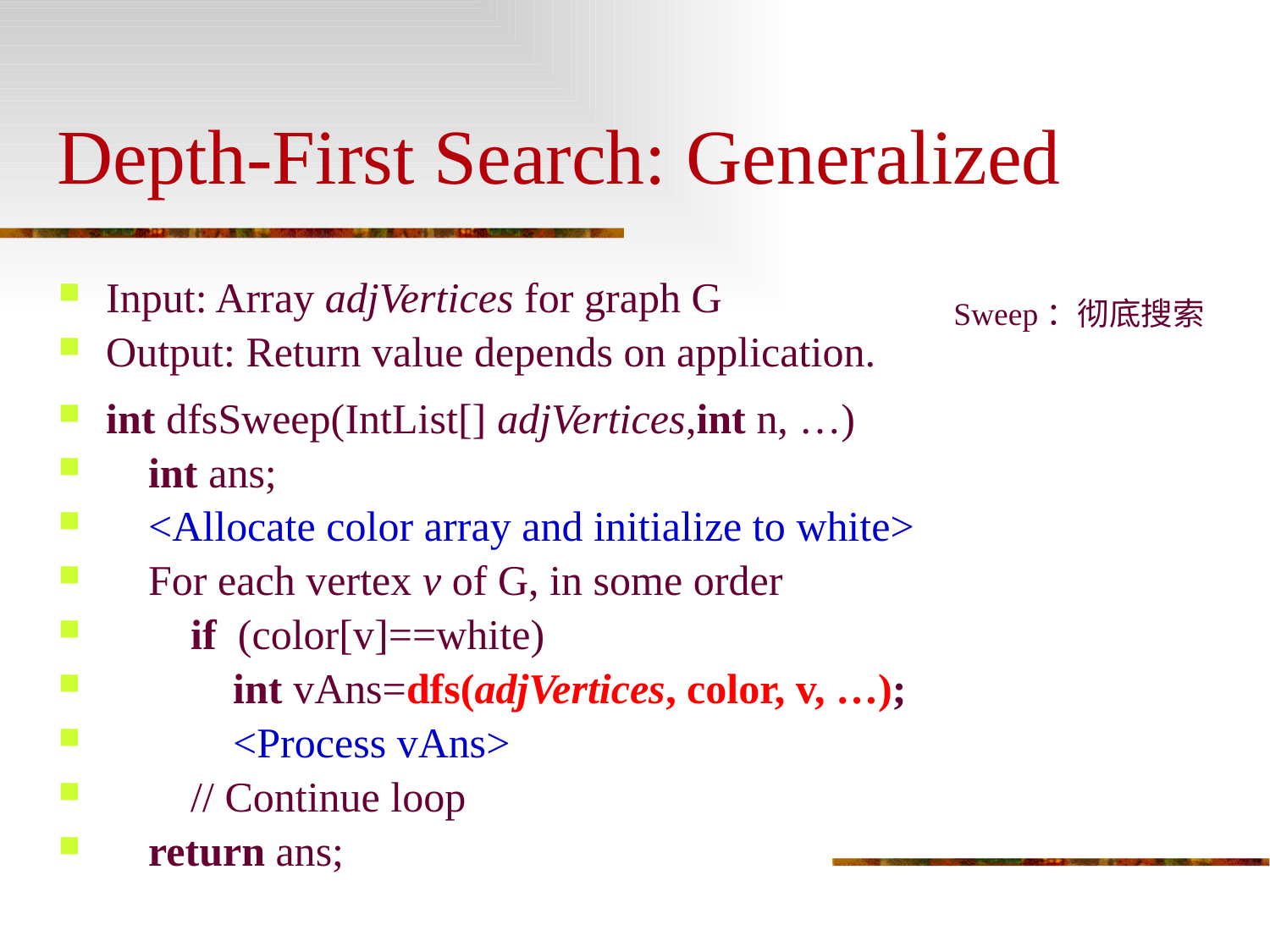

# Depth-First Search: Generalized
Input: Array adjVertices for graph G
Output: Return value depends on application.
int dfsSweep(IntList[] adjVertices,int n, …)
    int ans;
    <Allocate color array and initialize to white>
    For each vertex v of G, in some order
        if  (color[v]==white)
            int vAns=dfs(adjVertices, color, v, …);
            <Process vAns>
        // Continue loop
    return ans;
Sweep：彻底搜索